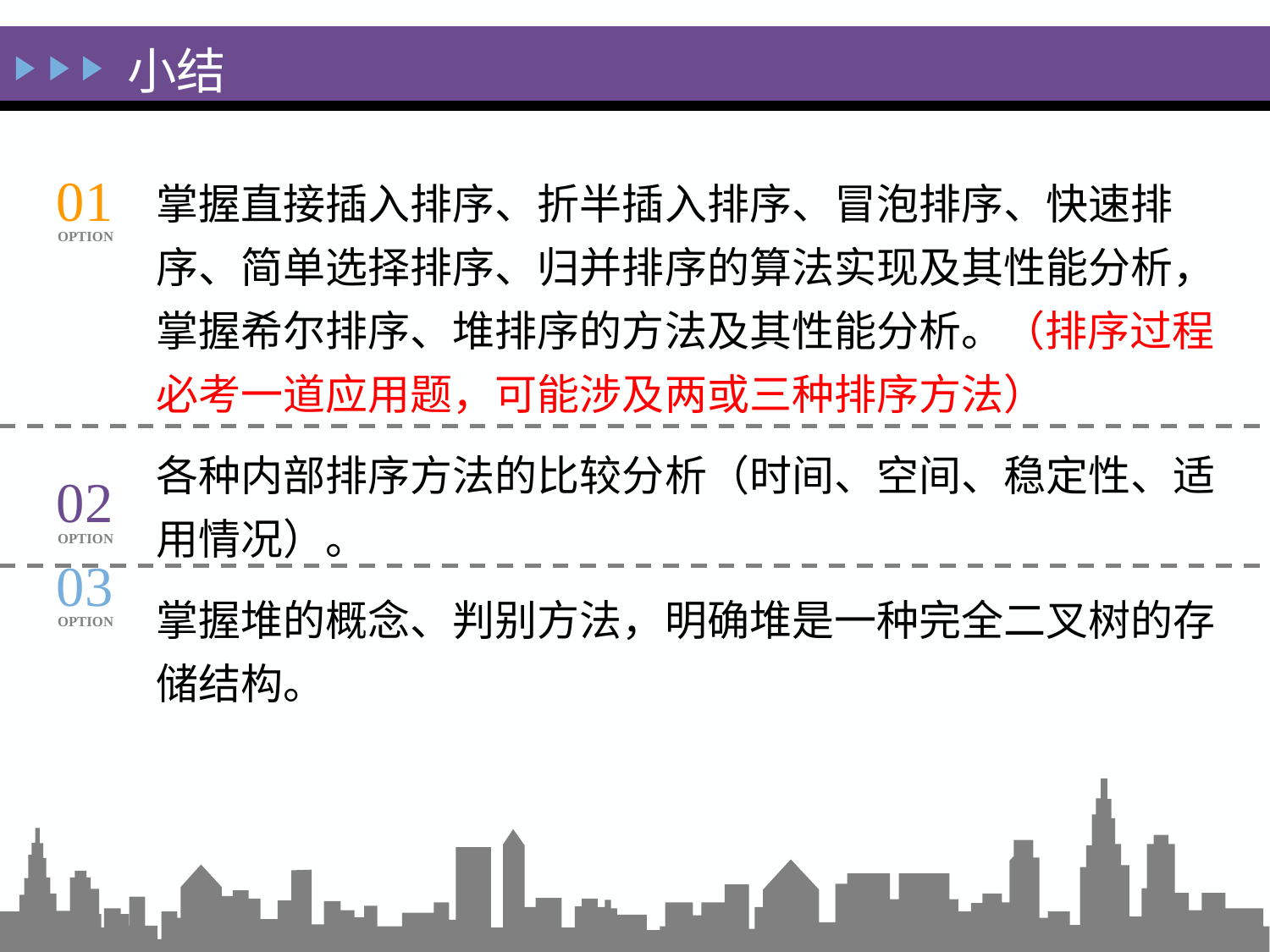

小结
掌握直接插入排序、折半插入排序、冒泡排序、快速排序、简单选择排序、归并排序的算法实现及其性能分析，掌握希尔排序、堆排序的方法及其性能分析。（排序过程必考一道应用题，可能涉及两或三种排序方法）
各种内部排序方法的比较分析（时间、空间、稳定性、适用情况）。
掌握堆的概念、判别方法，明确堆是一种完全二叉树的存储结构。
01
OPTION
02
OPTION
03
OPTION